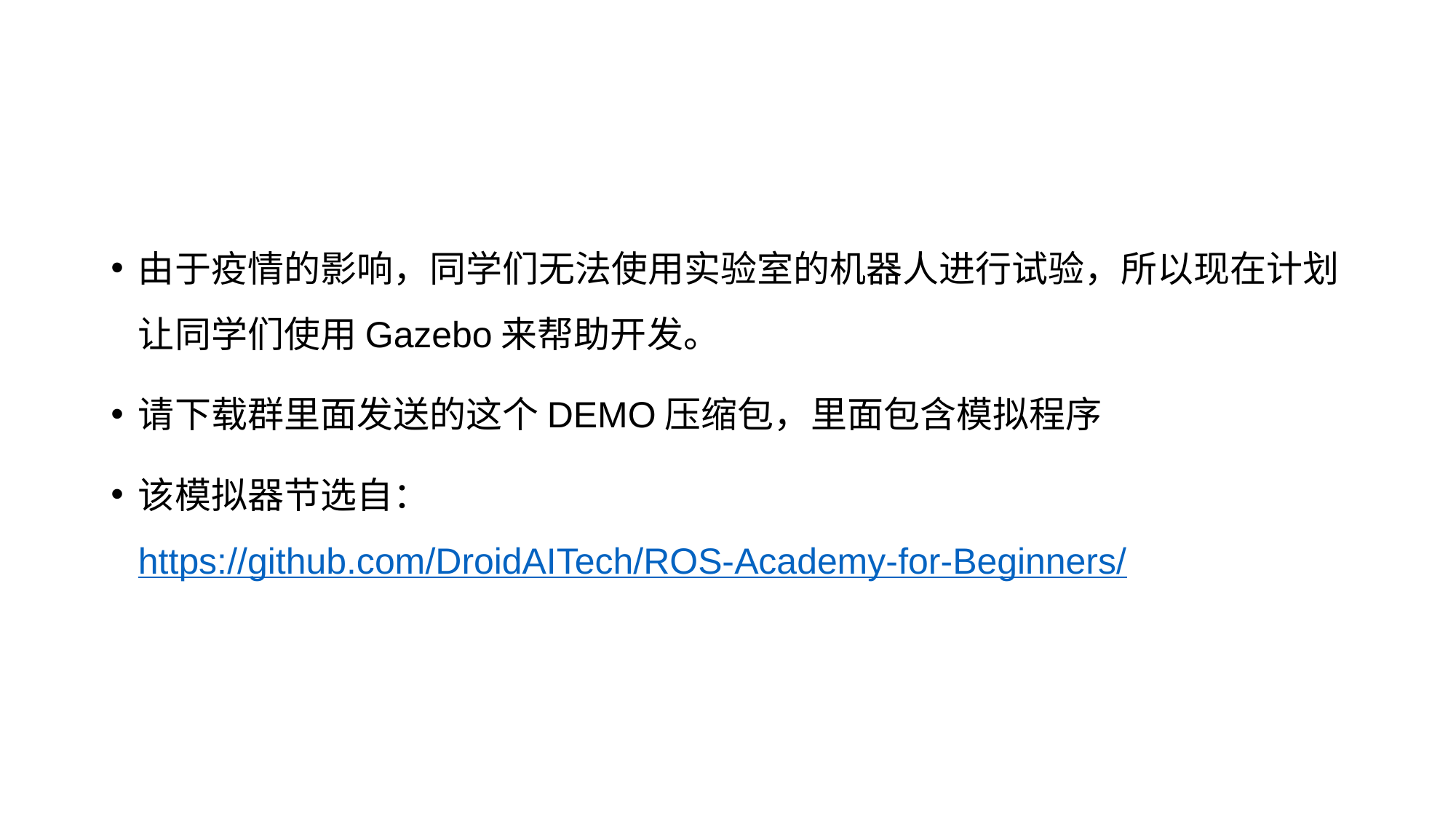

#
由于疫情的影响，同学们无法使用实验室的机器人进行试验，所以现在计划让同学们使用Gazebo来帮助开发。
请下载群里面发送的这个DEMO压缩包，里面包含模拟程序
该模拟器节选自：https://github.com/DroidAITech/ROS-Academy-for-Beginners/